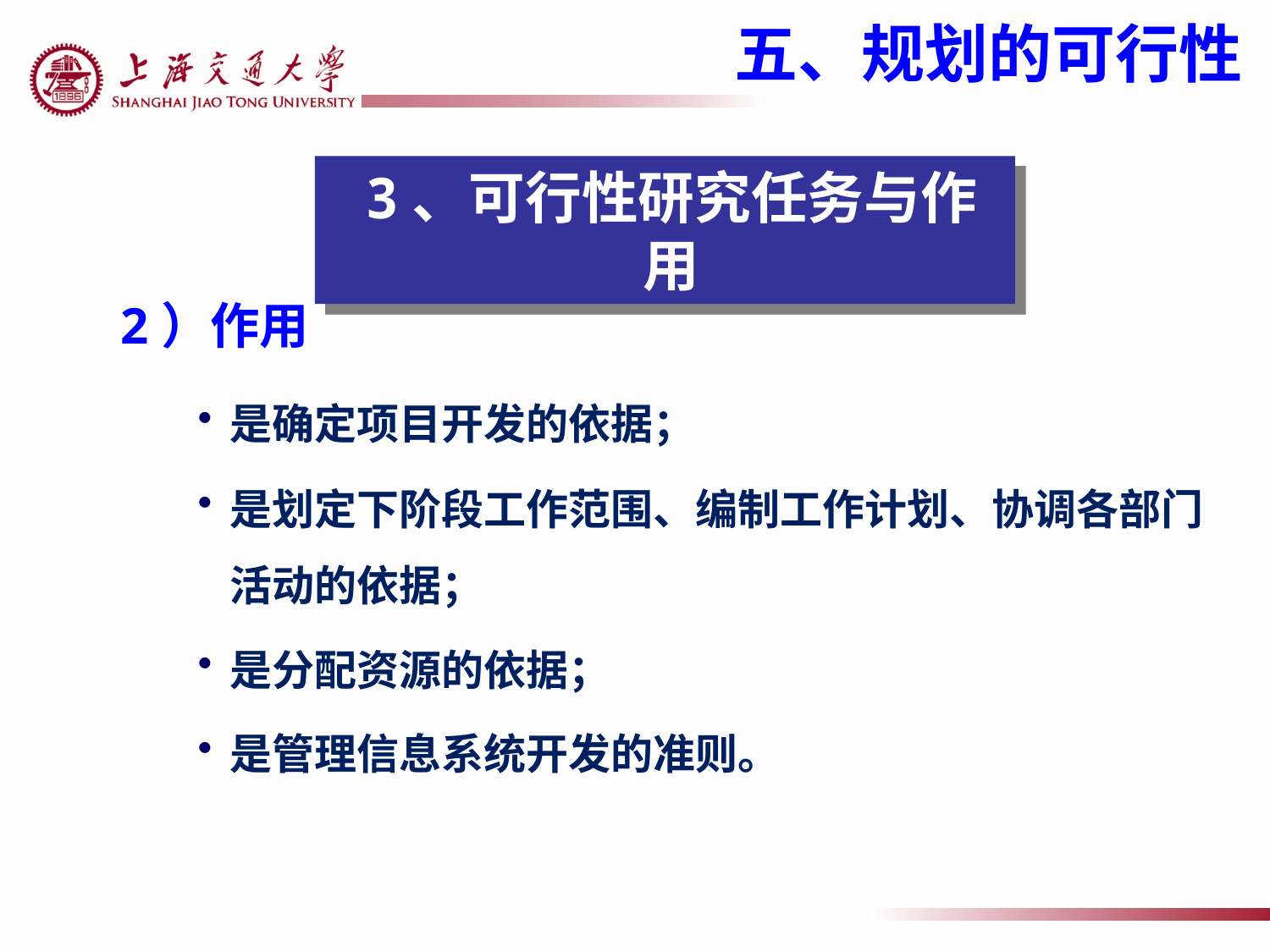

五、规划的可行性
3、可行性研究任务与作用
2）作用
是确定项目开发的依据；
是划定下阶段工作范围、编制工作计划、协调各部门活动的依据；
是分配资源的依据；
是管理信息系统开发的准则。